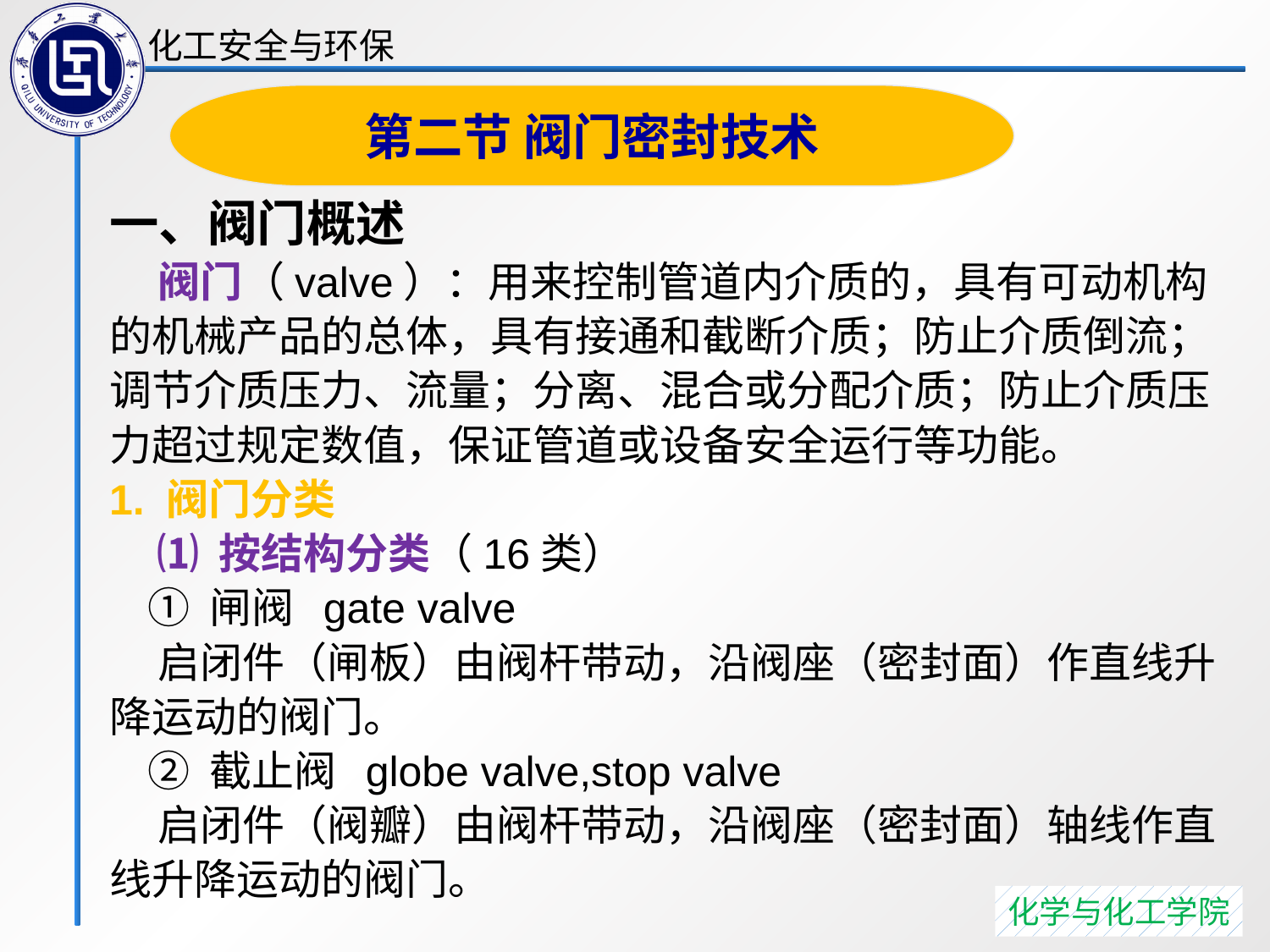

第二节 阀门密封技术
高危险化学品的过程安全管理
一、阀门概述
    阀门（valve）：用来控制管道内介质的，具有可动机构的机械产品的总体，具有接通和截断介质；防止介质倒流；调节介质压力、流量；分离、混合或分配介质；防止介质压力超过规定数值，保证管道或设备安全运行等功能。
1. 阀门分类
     ⑴ 按结构分类（16类）
    ① 闸阀  gate valve
    启闭件（闸板）由阀杆带动，沿阀座（密封面）作直线升降运动的阀门。
    ② 截止阀  globe valve,stop valve
    启闭件（阀瓣）由阀杆带动，沿阀座（密封面）轴线作直线升降运动的阀门。